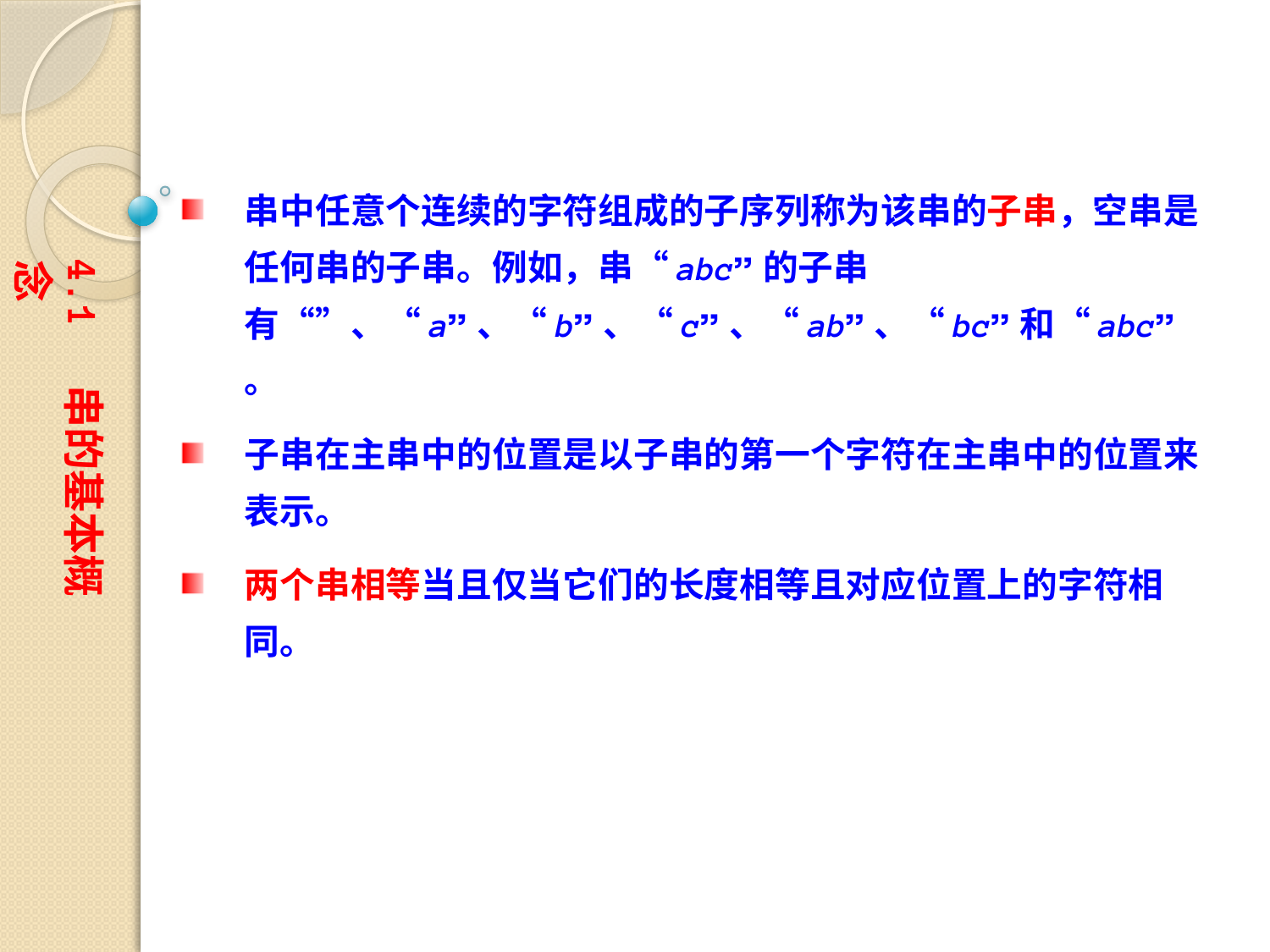

串中任意个连续的字符组成的子序列称为该串的子串，空串是任何串的子串。例如，串“abc”的子串有“”、“a”、“b”、“c”、“ab”、“bc”和“abc”。
子串在主串中的位置是以子串的第一个字符在主串中的位置来表示。
两个串相等当且仅当它们的长度相等且对应位置上的字符相同。
4.1  串的基本概念